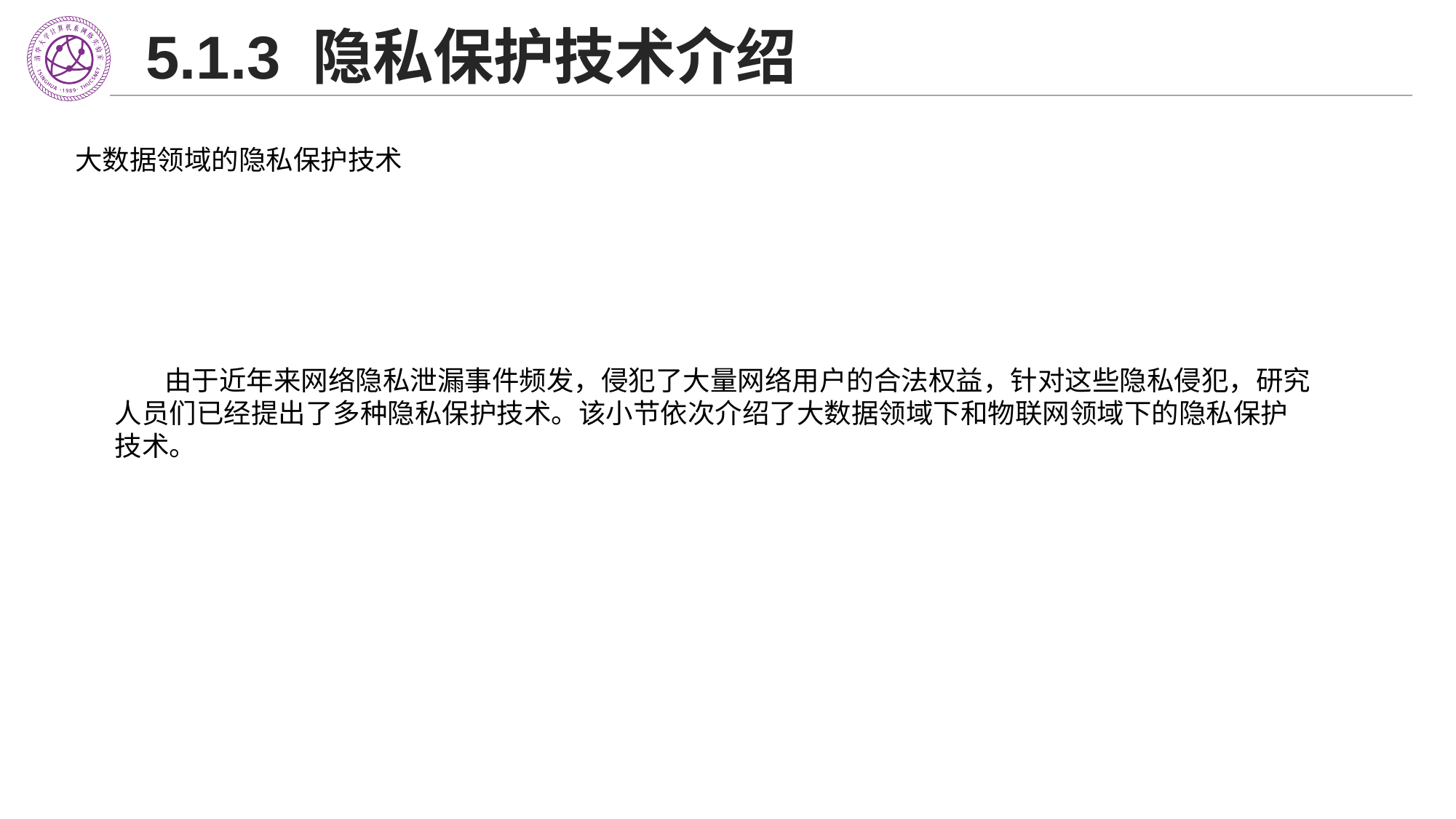

# 5.1.3 隐私保护技术介绍
大数据领域的隐私保护技术
       由于近年来网络隐私泄漏事件频发，侵犯了大量网络用户的合法权益，针对这些隐私侵犯，研究人员们已经提出了多种隐私保护技术。该小节依次介绍了大数据领域下和物联网领域下的隐私保护技术。